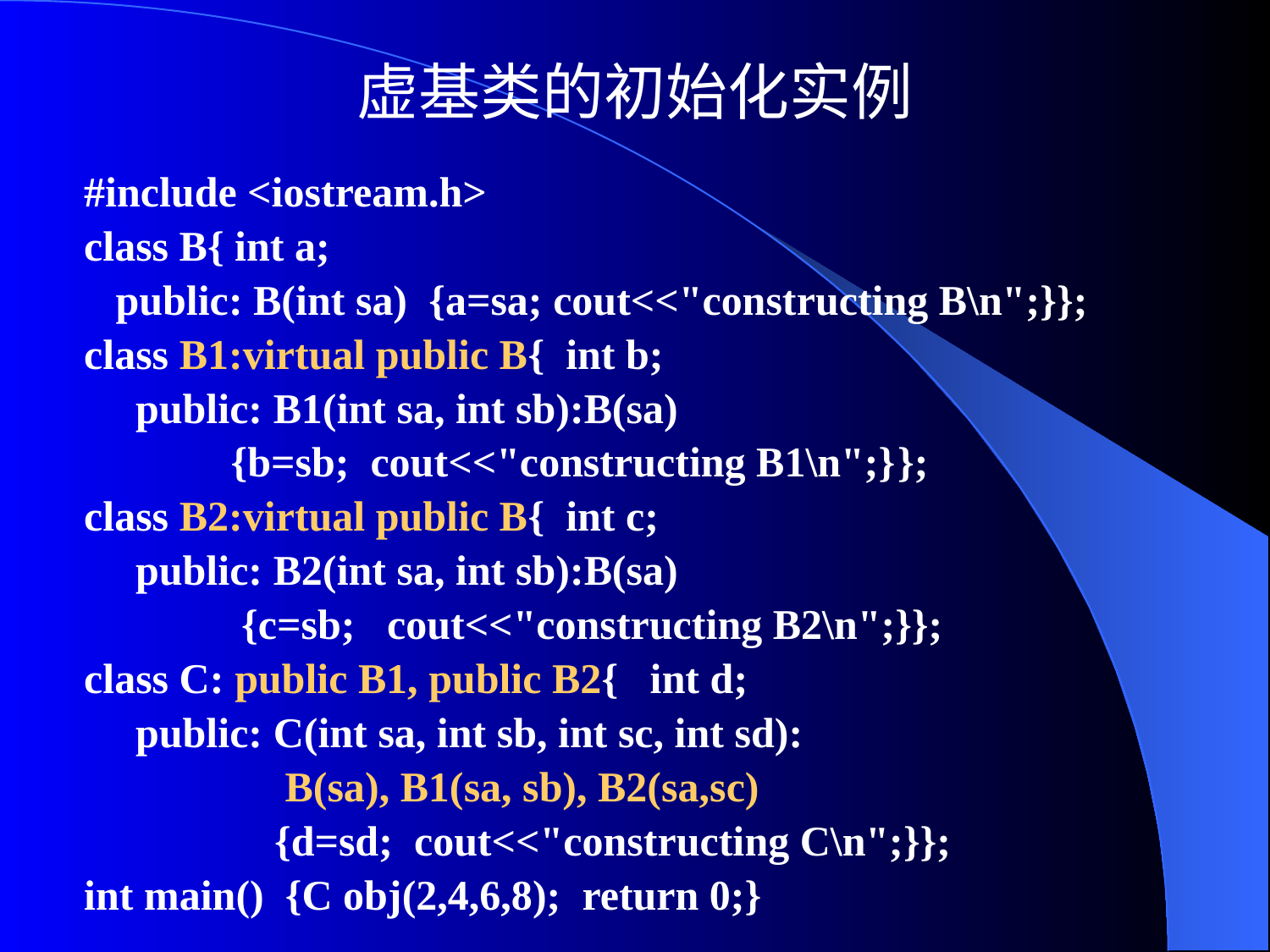

# 虚基类的初始化实例
#include <iostream.h>
class B{ int a;
   public: B(int sa)  {a=sa; cout<<"constructing B\n";}};
class B1:virtual public B{  int b;
	public: B1(int sa, int sb):B(sa)
	         {b=sb;  cout<<"constructing B1\n";}	};
class B2:virtual public B{  int c;
	public: B2(int sa, int sb):B(sa)
	          {c=sb;   cout<<"constructing B2\n";}};
class C: public B1, public B2{   int d;
	public: C(int sa, int sb, int sc, int sd):
                   B(sa), B1(sa, sb), B2(sa,sc)
                  {d=sd;  cout<<"constructing C\n";}};
int main()  {C obj(2,4,6,8);  return 0;}